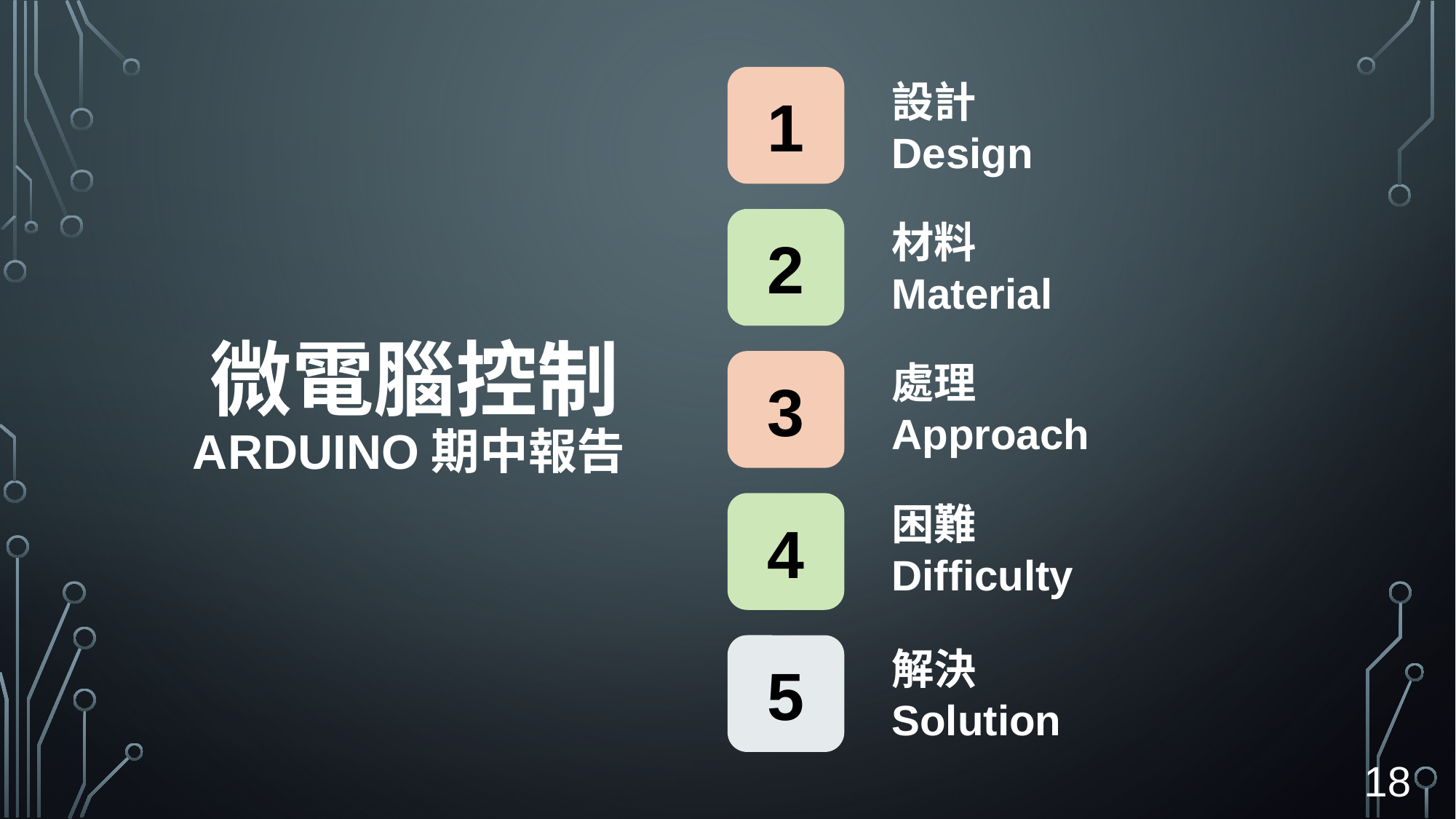

1
設計
Design
2
材料
Material
微電腦控制
ARDUINO期中報告
處理
Approach
3
困難
Difficulty
4
5
解決
Solution
18